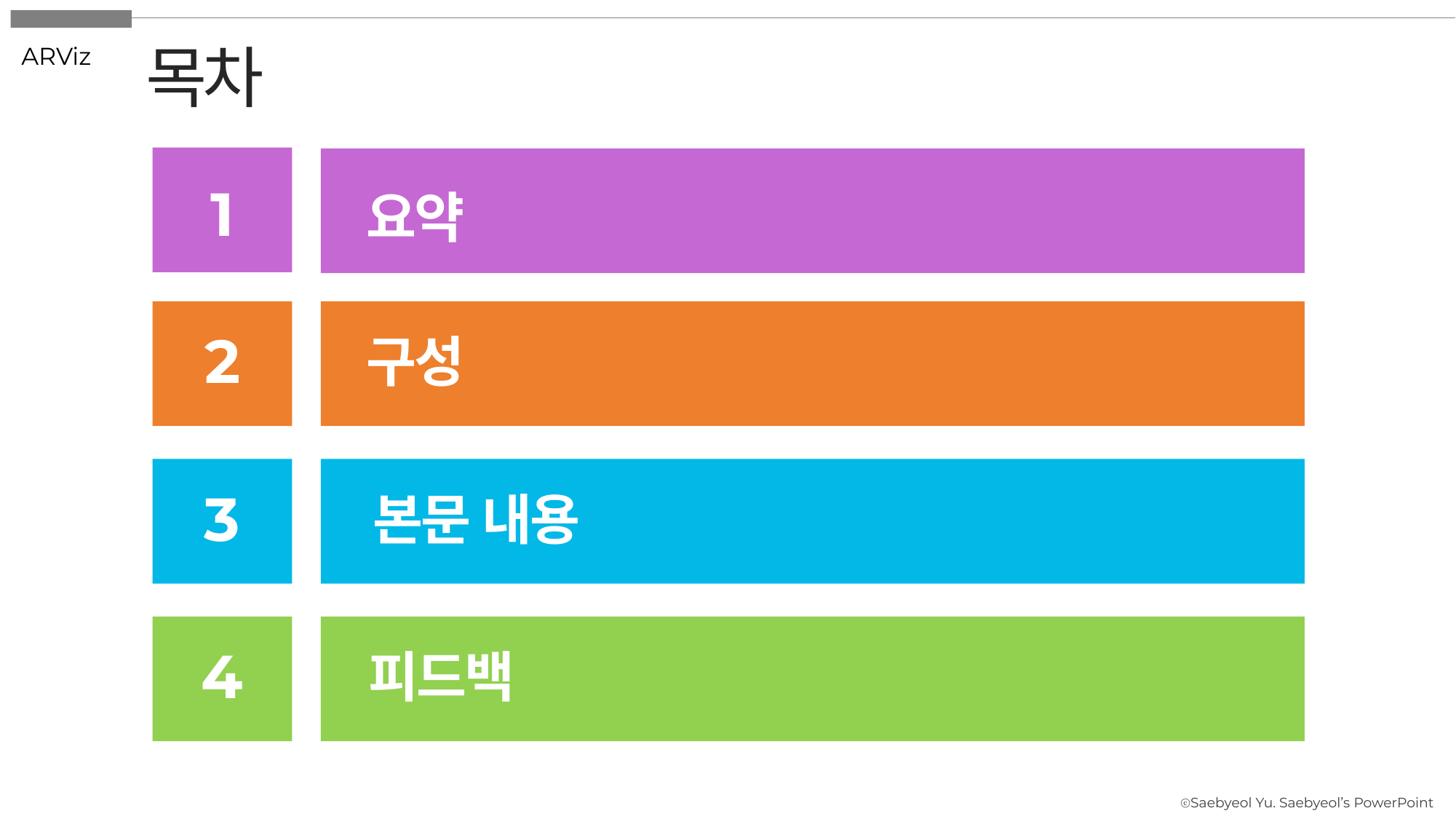

목차
ARViz

1
요약

2
구성

3
본문 내용

4
피드백